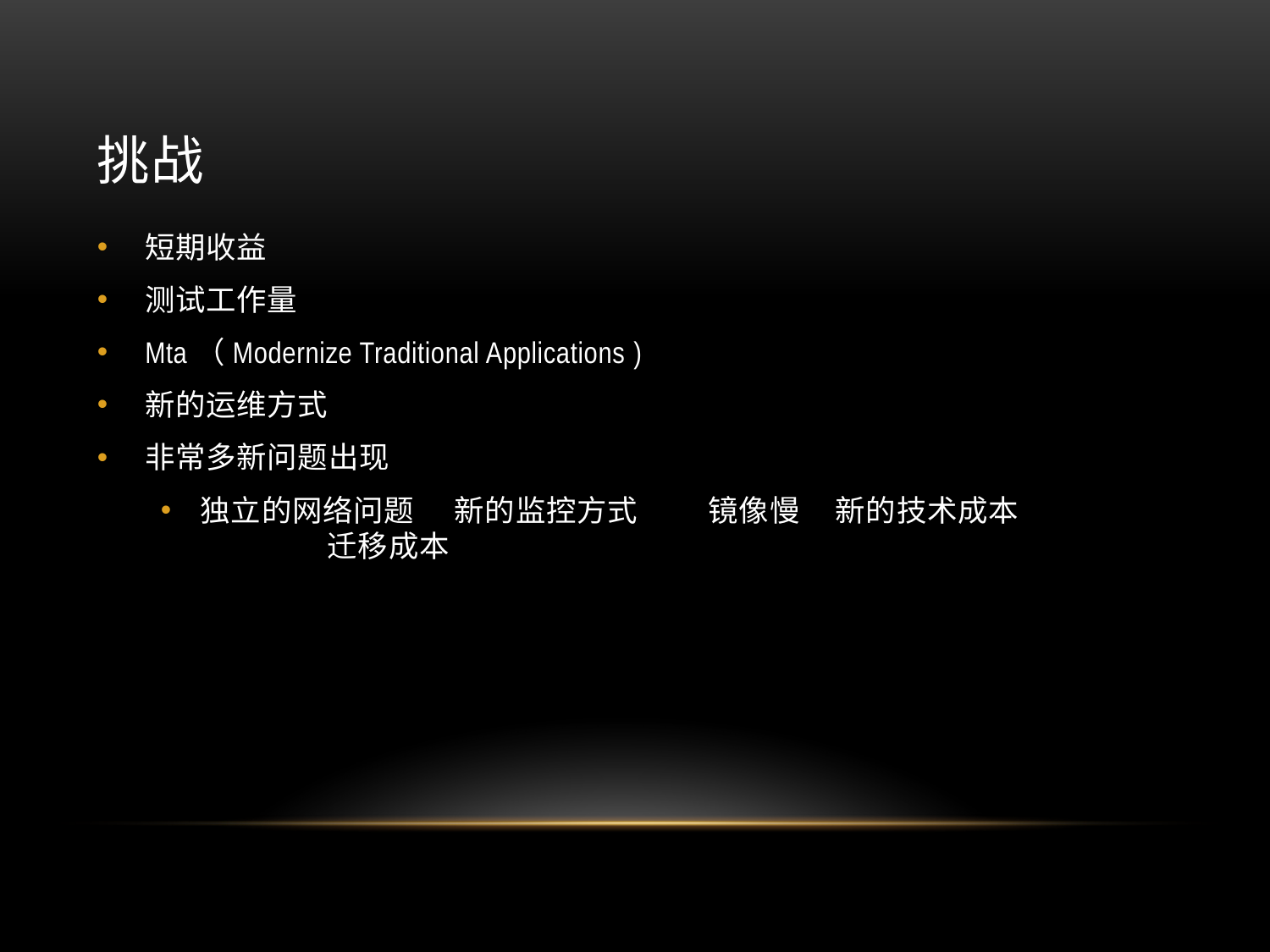

# 挑战
短期收益
测试工作量
Mta（Modernize Traditional Applications )
新的运维方式
非常多新问题出现
独立的网络问题	新的监控方式	镜像慢	新的技术成本		迁移成本